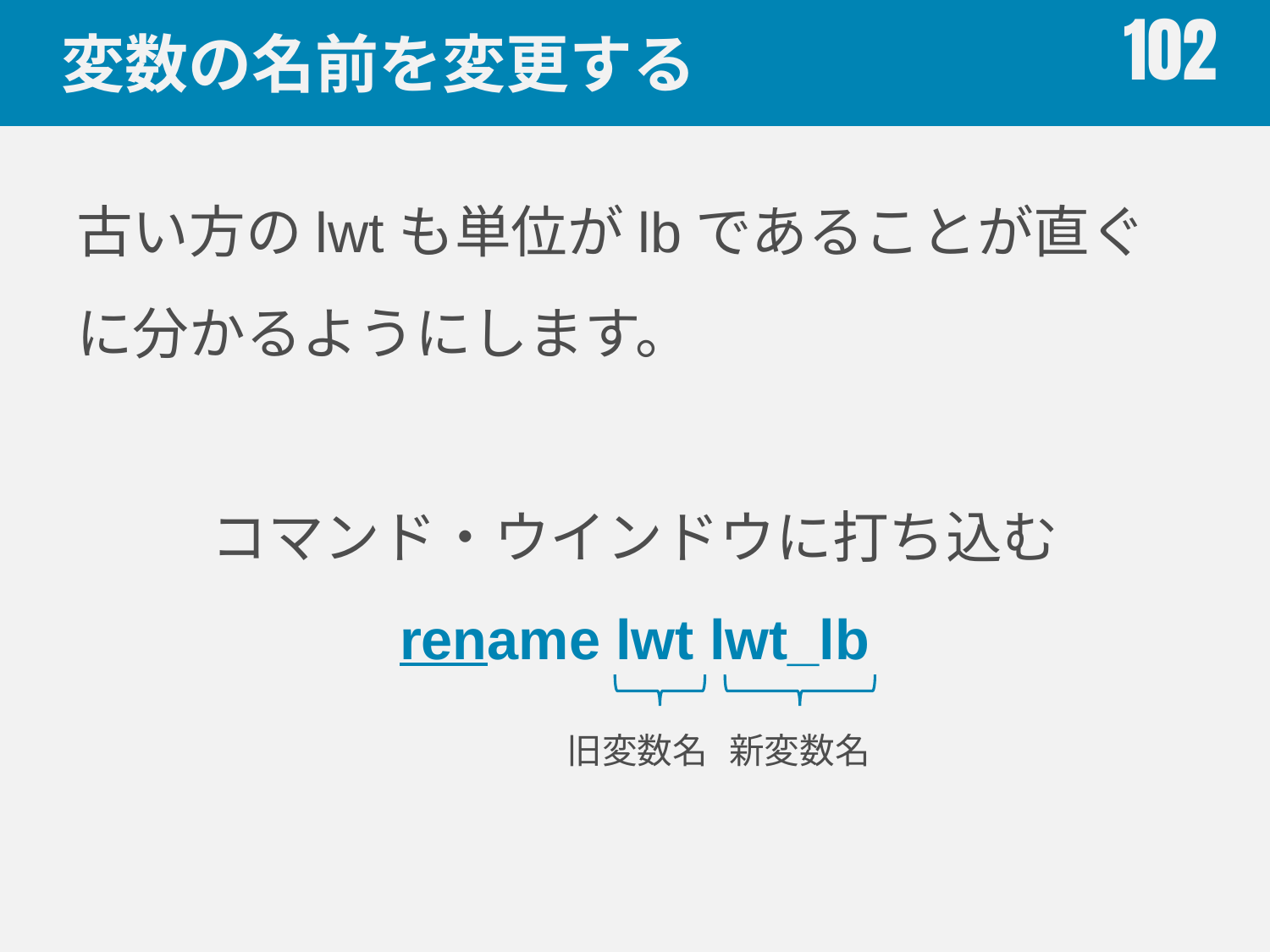

# 変数の名前を変更する
 102
古い方のlwtも単位がlbであることが直ぐに分かるようにします。

コマンド・ウインドウに打ち込む
rename lwt lwt_lb

旧変数名
新変数名